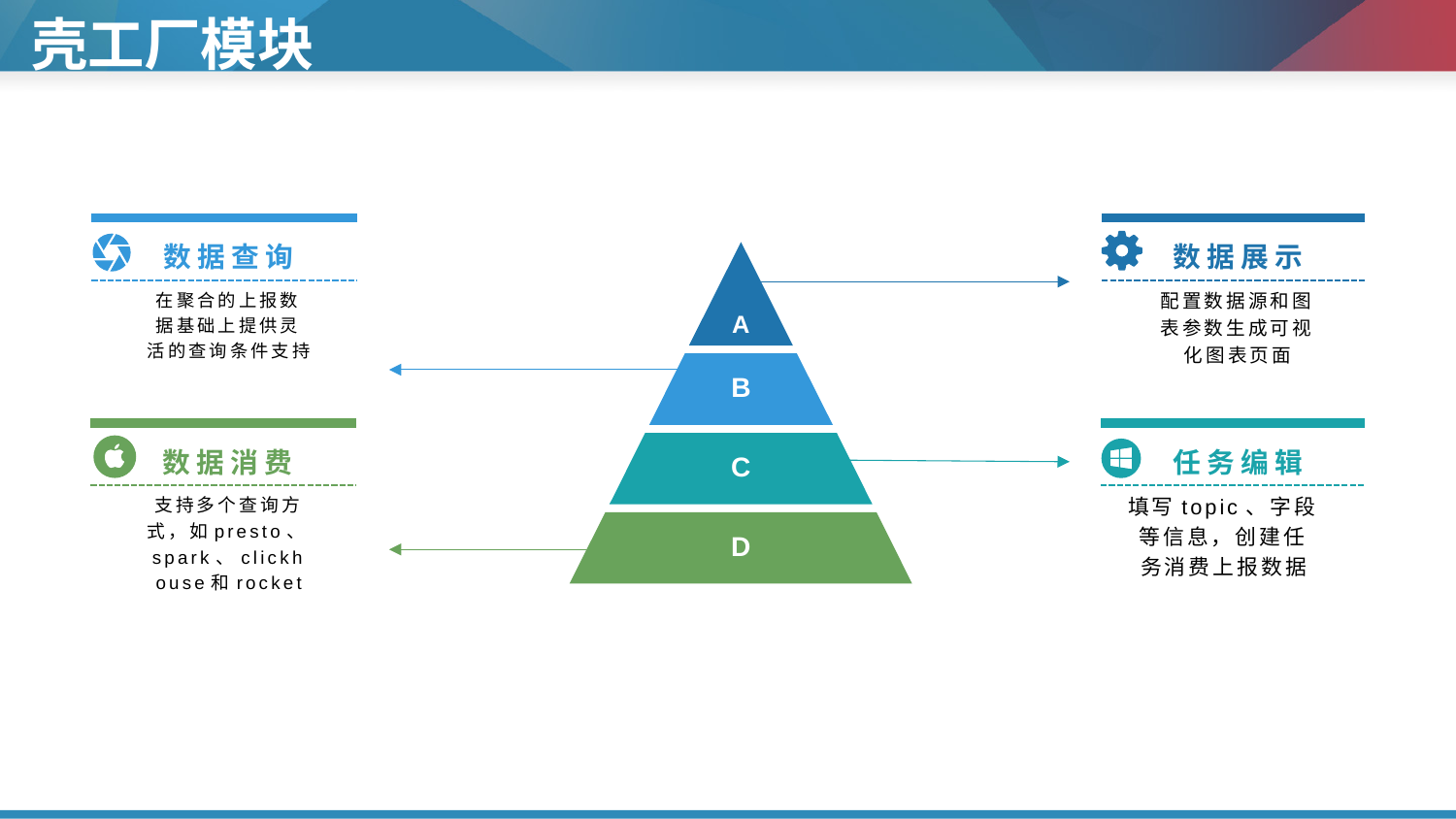

壳工厂模块
数据查询
数据展示

A
配置数据源和图表参数生成可视化图表页面
在聚合的上报数据基础上提供灵活的查询条件支持

B
数据消费
任务编辑
C

填写topic、字段等信息，创建任务消费上报数据

支持多个查询方式，如presto、spark、clickhouse和rocket
D